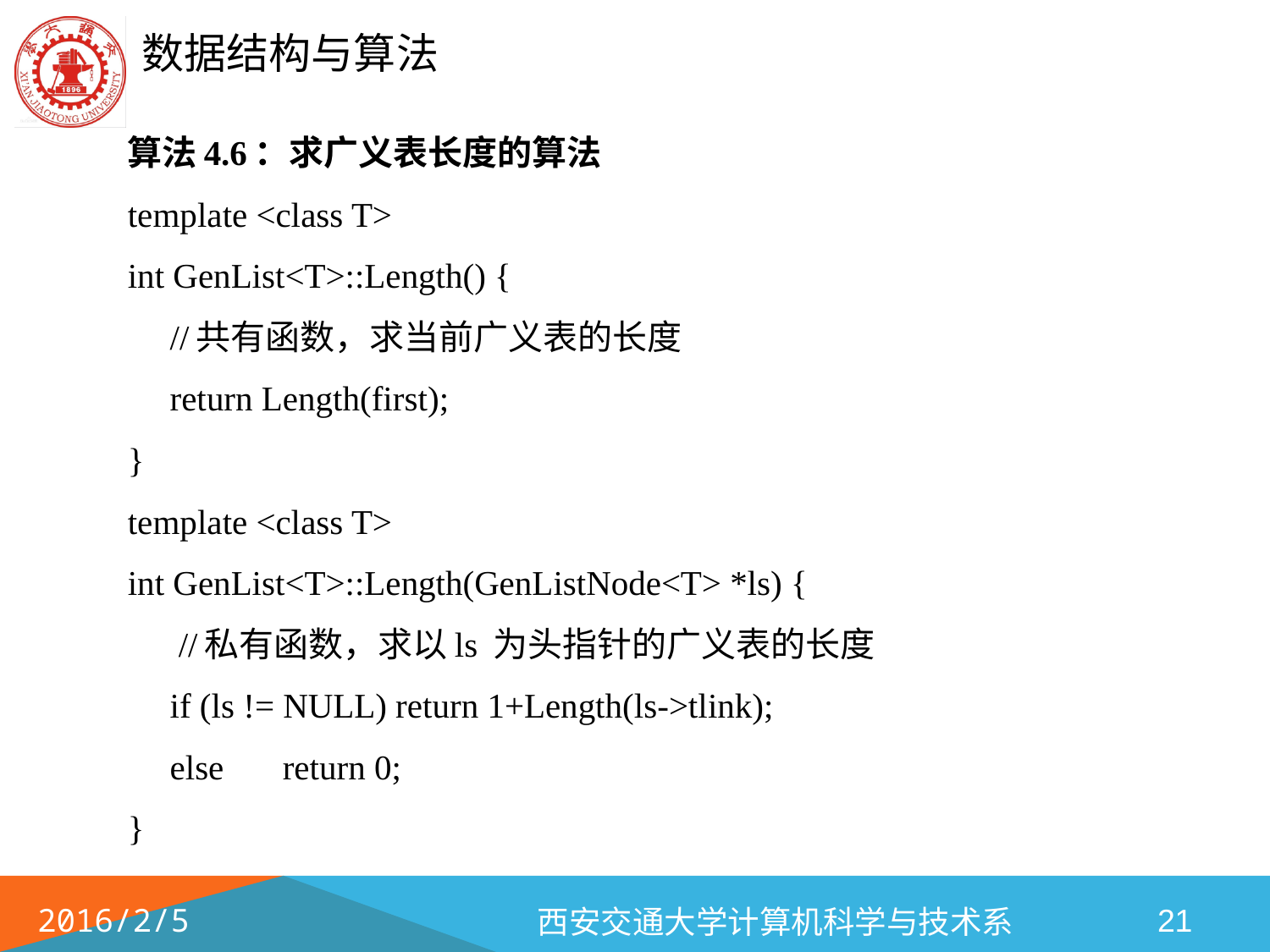

算法4.6：求广义表长度的算法
template <class T>
int GenList<T>::Length() {
	//共有函数，求当前广义表的长度
	return Length(first);
}
template <class T>
int GenList<T>::Length(GenListNode<T> *ls) {
	 //私有函数，求以ls 为头指针的广义表的长度
	if (ls != NULL) return 1+Length(ls->tlink);
	else	 return 0;
}